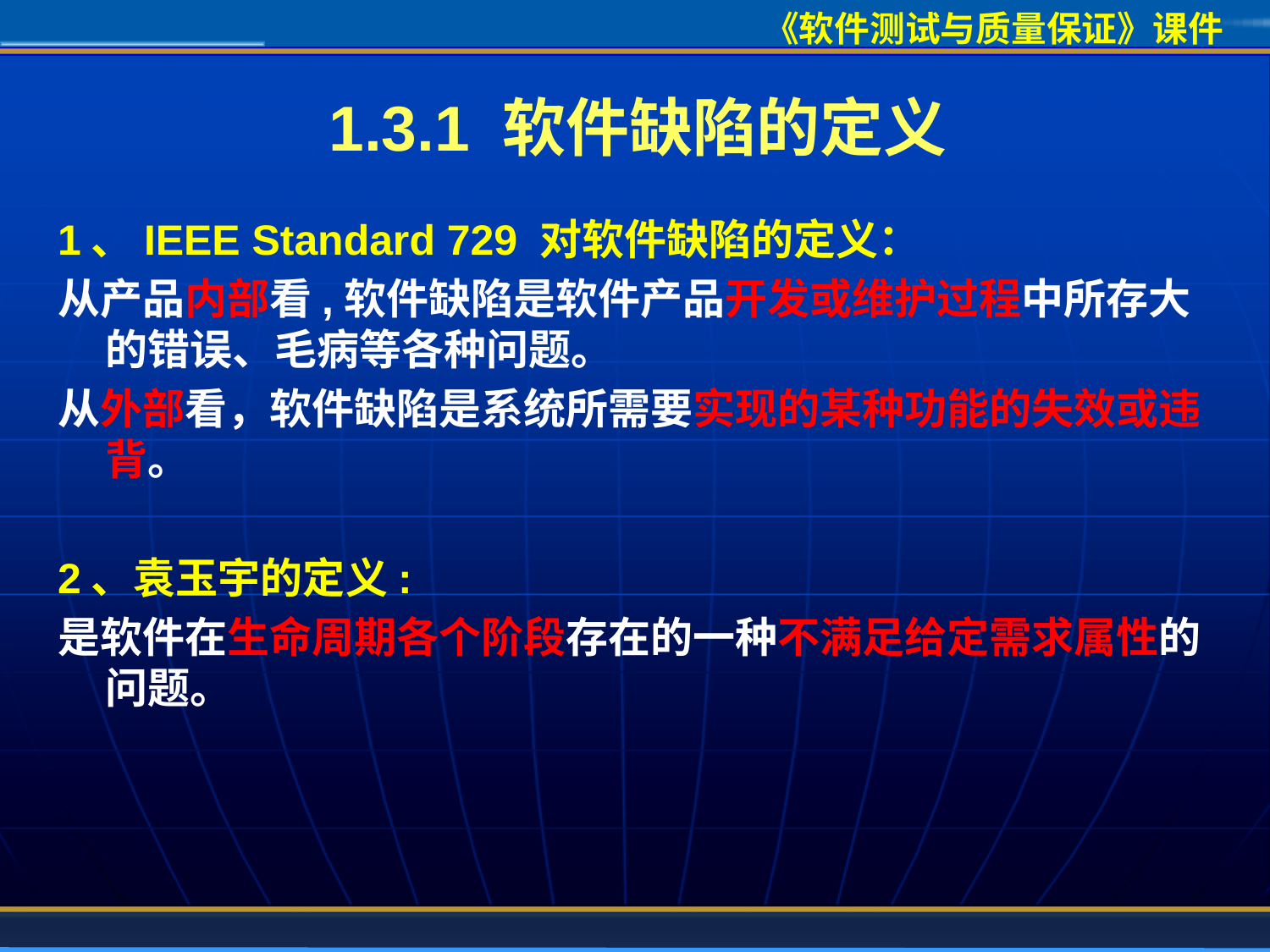

# 1.3.1 软件缺陷的定义
1、IEEE Standard 729 对软件缺陷的定义：
从产品内部看,软件缺陷是软件产品开发或维护过程中所存大的错误、毛病等各种问题。
从外部看，软件缺陷是系统所需要实现的某种功能的失效或违背。

2、袁玉宇的定义:
是软件在生命周期各个阶段存在的一种不满足给定需求属性的问题。